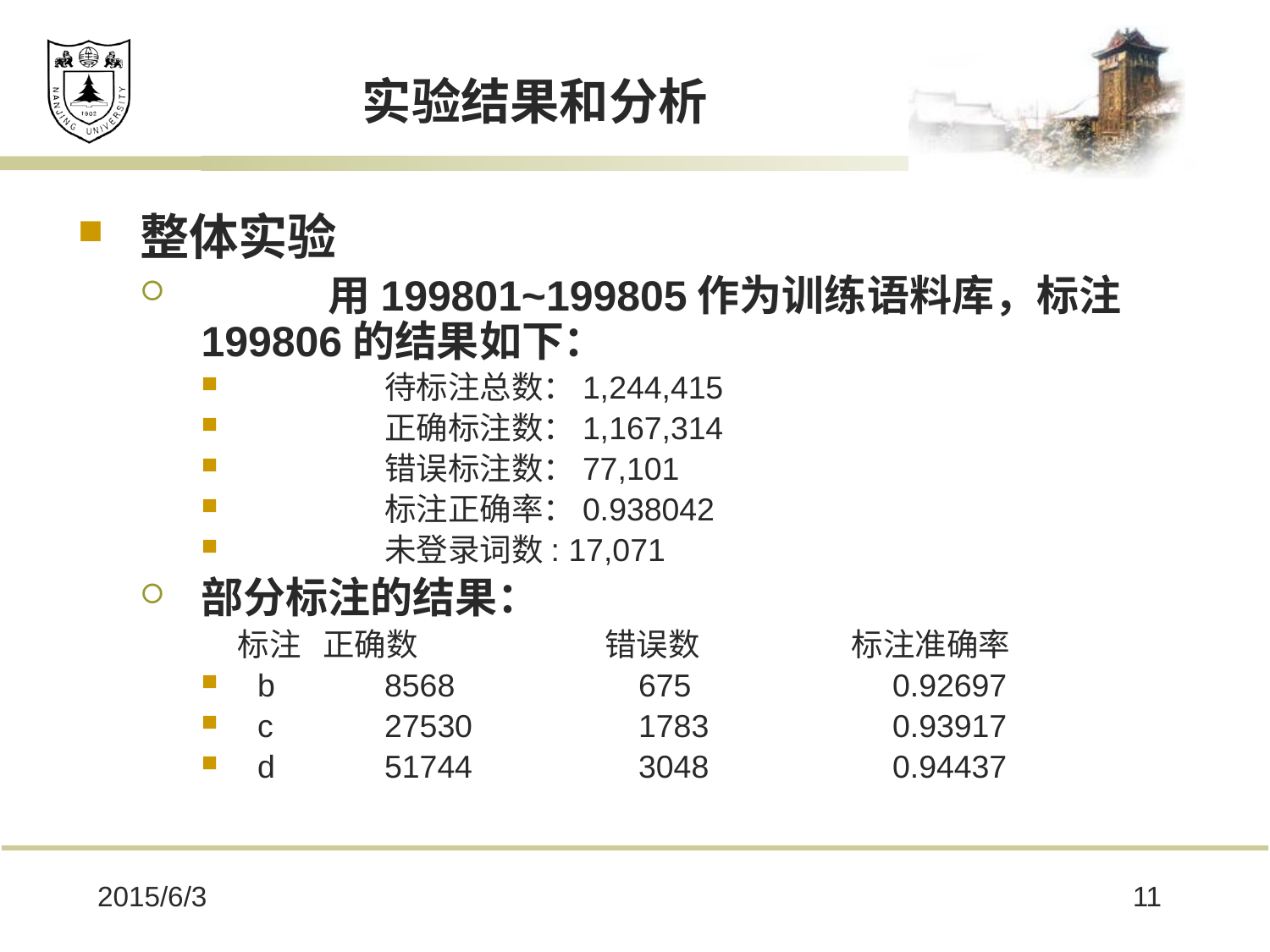

# 实验结果和分析
整体实验
	用199801~199805作为训练语料库，标注199806的结果如下：
	待标注总数：1,244,415
	正确标注数：1,167,314
	错误标注数：77,101
	标注正确率：0.938042
	未登录词数: 17,071
部分标注的结果：
    标注   正确数    	             错误数    	            标注准确率
b 	8568		675 		0.92697
c 	27530		1783		0.93917
d 	51744		3048		0.94437

2015/6/3
11